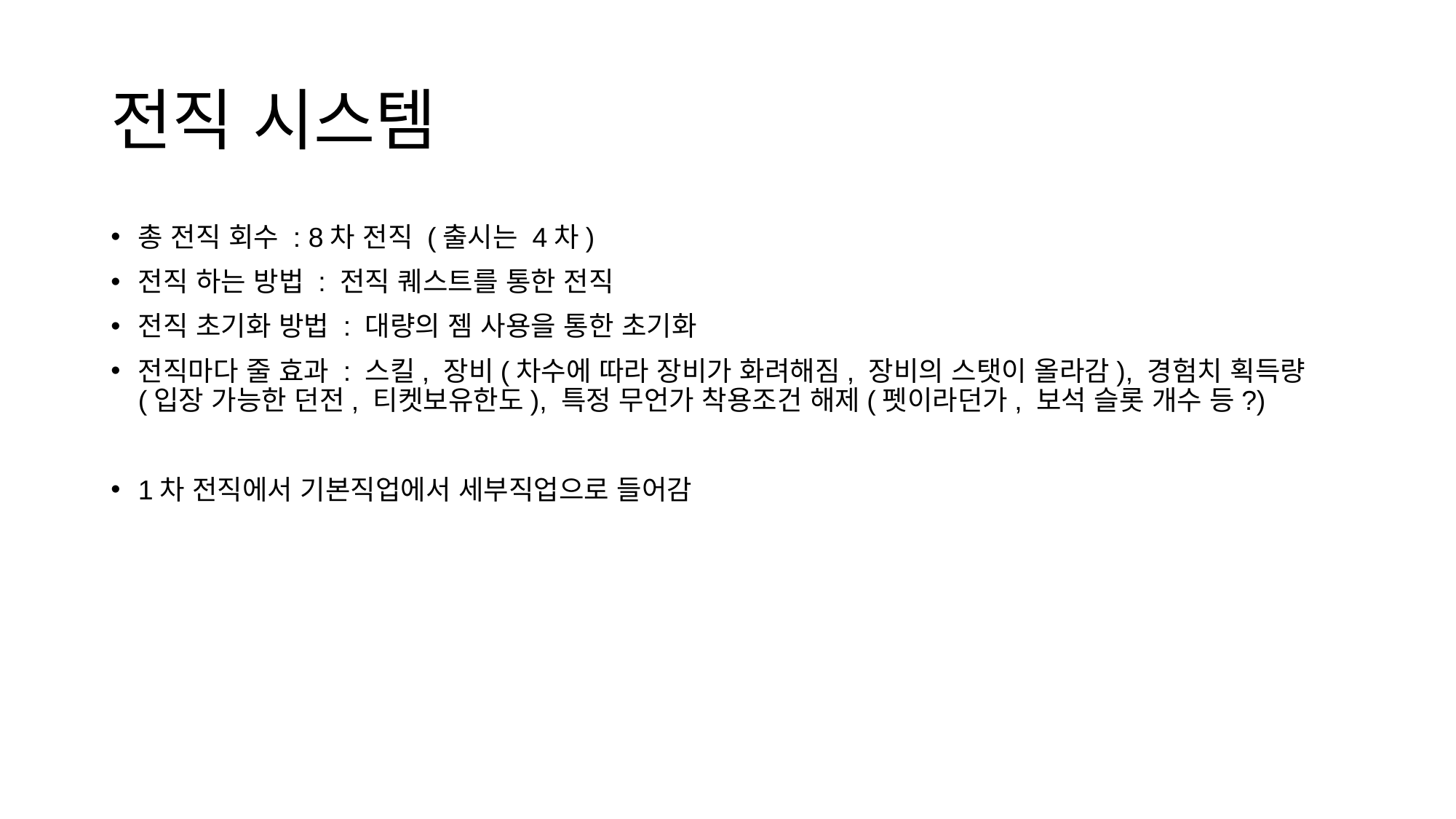

# 전직 시스템
총 전직 회수 : 8차 전직 (출시는 4차)
전직 하는 방법 : 전직 퀘스트를 통한 전직
전직 초기화 방법 : 대량의 젬 사용을 통한 초기화
전직마다 줄 효과 : 스킬, 장비(차수에 따라 장비가 화려해짐, 장비의 스탯이 올라감), 경험치 획득량(입장 가능한 던전, 티켓보유한도), 특정 무언가 착용조건 해제(펫이라던가, 보석 슬롯 개수 등?)

1차 전직에서 기본직업에서 세부직업으로 들어감